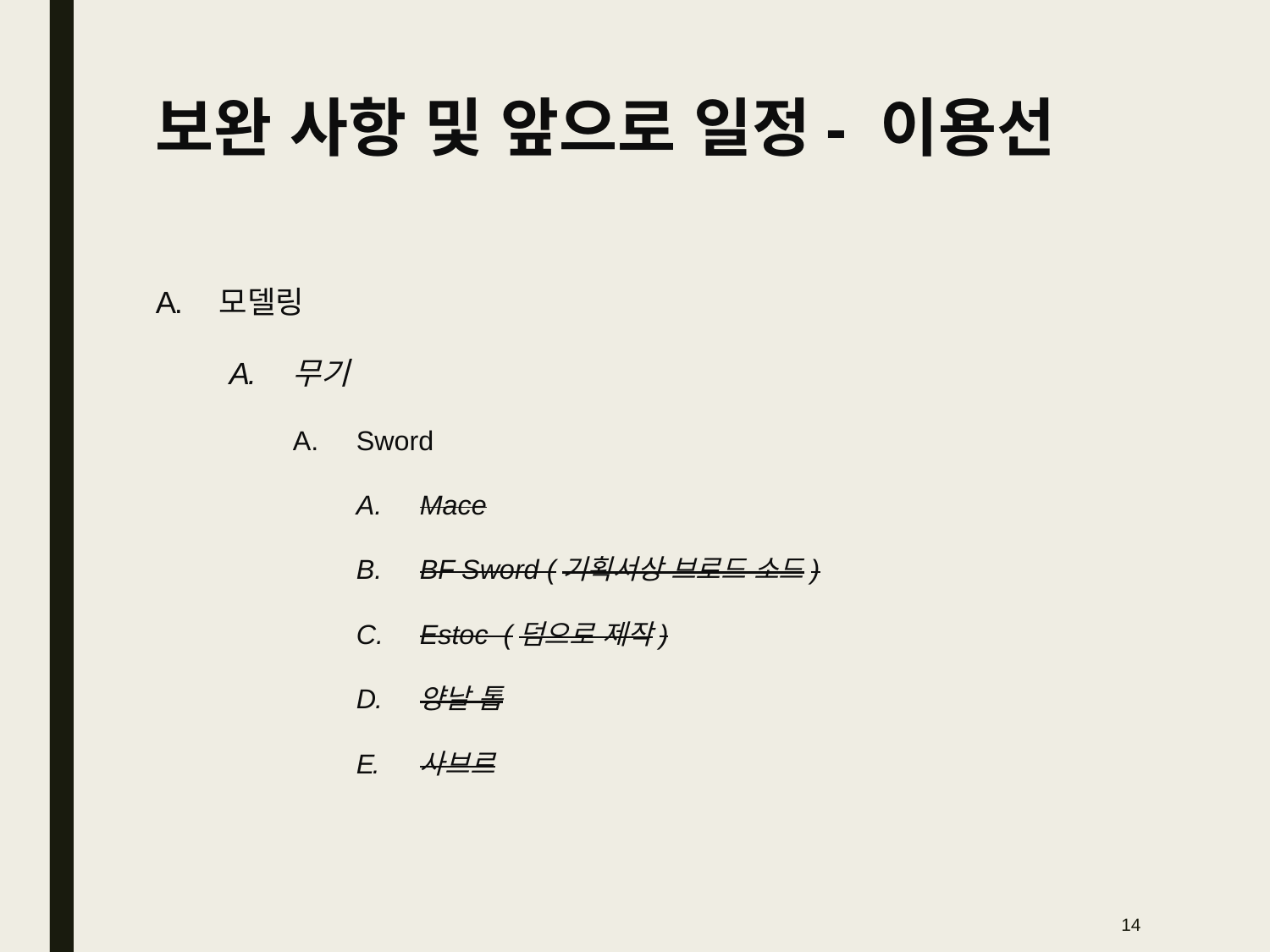

# 보완 사항 및 앞으로 일정- 이용선
모델링
무기
Sword
Mace
BF Sword (기획서상 브로드 소드)
Estoc  (덤으로 제작)
양날 톱
사브르
14